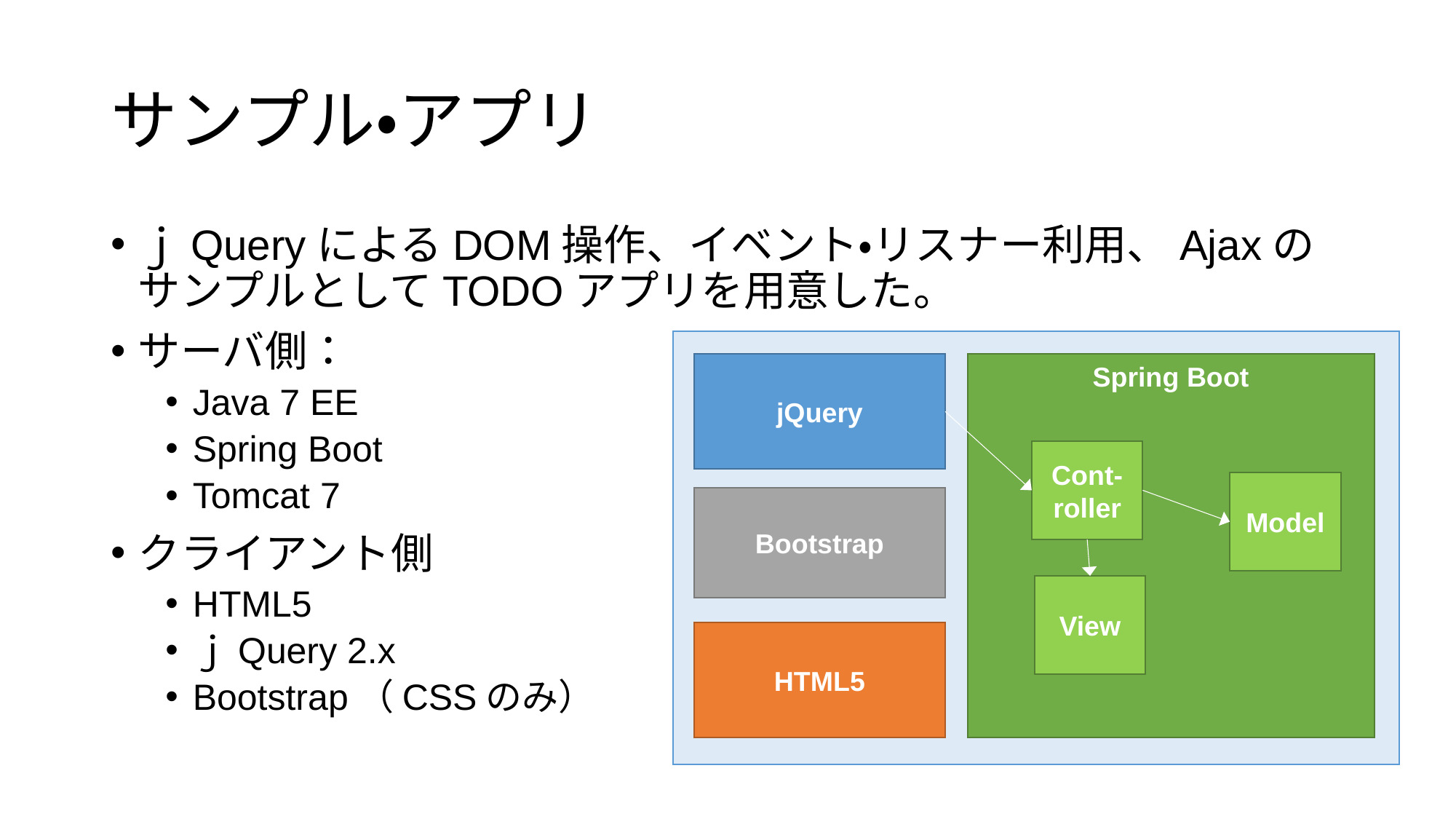

# サンプル・アプリ
ｊQueryによるDOM操作、イベント・リスナー利用、AjaxのサンプルとしてTODOアプリを用意した。
サーバ側：
Java 7 EE
Spring Boot
Tomcat 7
クライアント側
HTML5
ｊQuery 2.x
Bootstrap（CSSのみ）

Spring Boot
jQuery
Bootstrap
HTML5
Cont-roller
Model
View